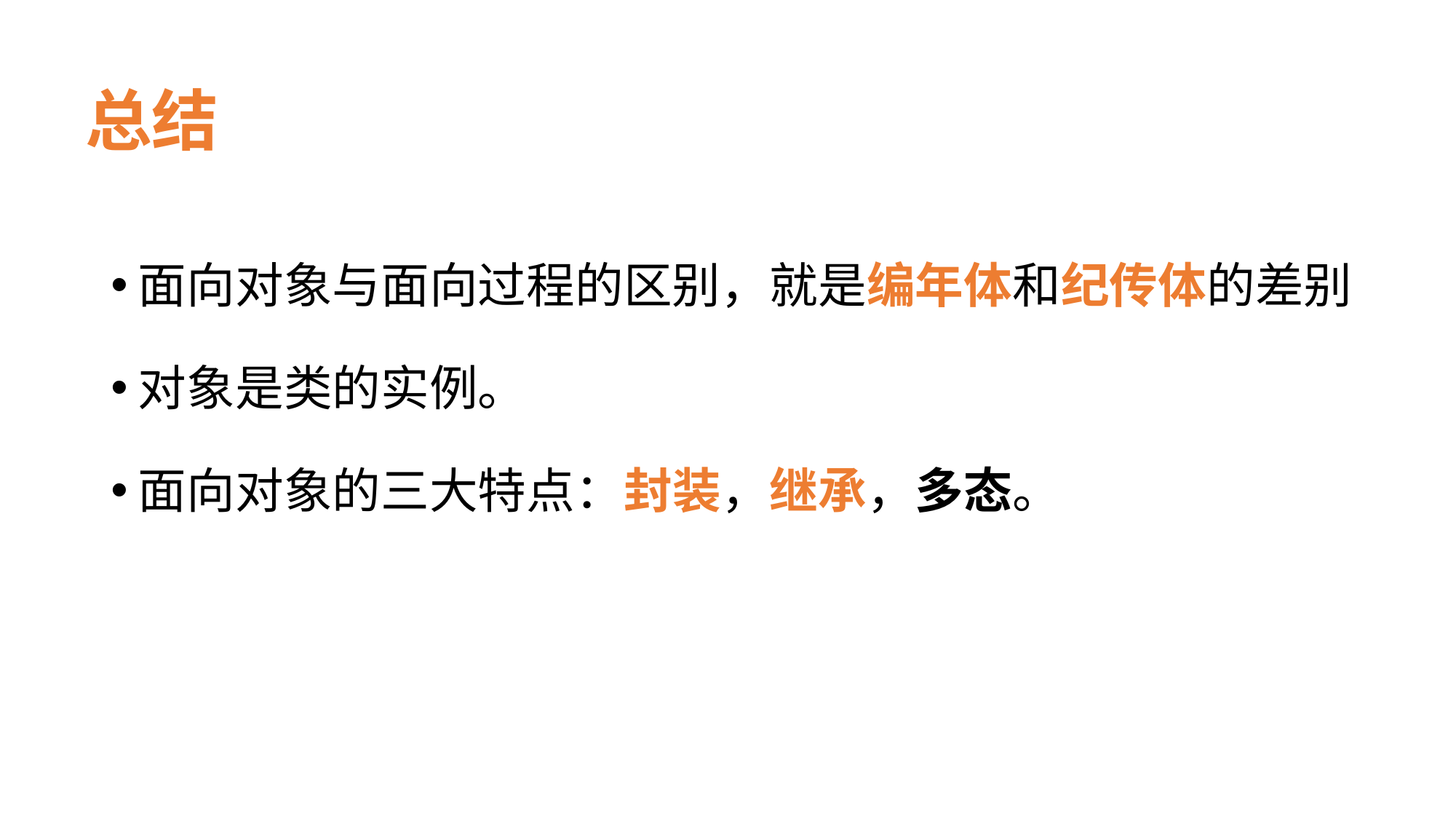

# 总结
面向对象与面向过程的区别，就是编年体和纪传体的差别
对象是类的实例。
面向对象的三大特点：封装，继承，多态。